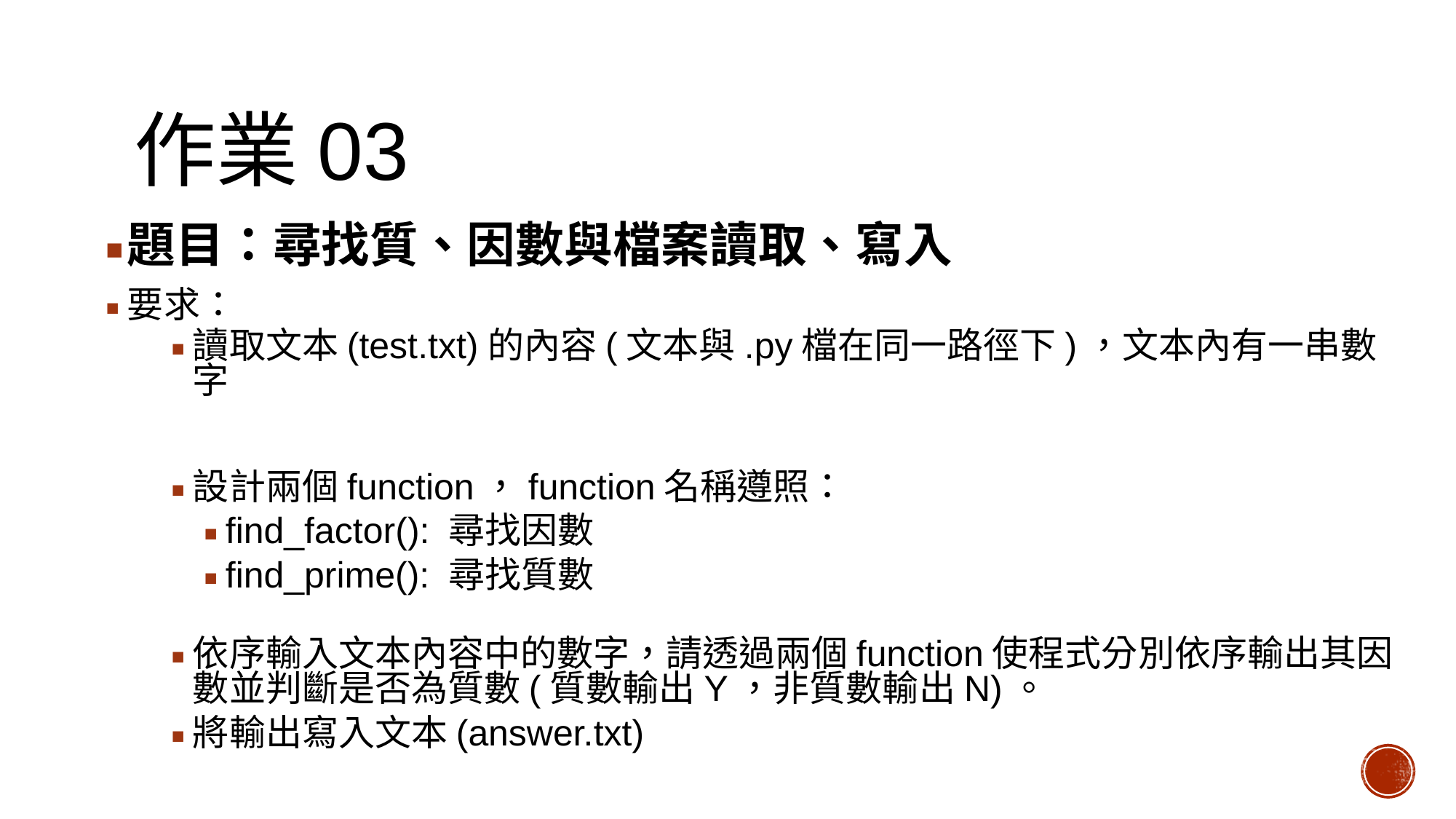

# 作業03
題目：尋找質、因數與檔案讀取、寫入
要求：
讀取文本(test.txt)的內容(文本與.py檔在同一路徑下)，文本內有一串數字

設計兩個function，function名稱遵照：
find_factor(): 尋找因數
find_prime(): 尋找質數
依序輸入文本內容中的數字，請透過兩個function使程式分別依序輸出其因數並判斷是否為質數(質數輸出Y，非質數輸出N)。
將輸出寫入文本(answer.txt)